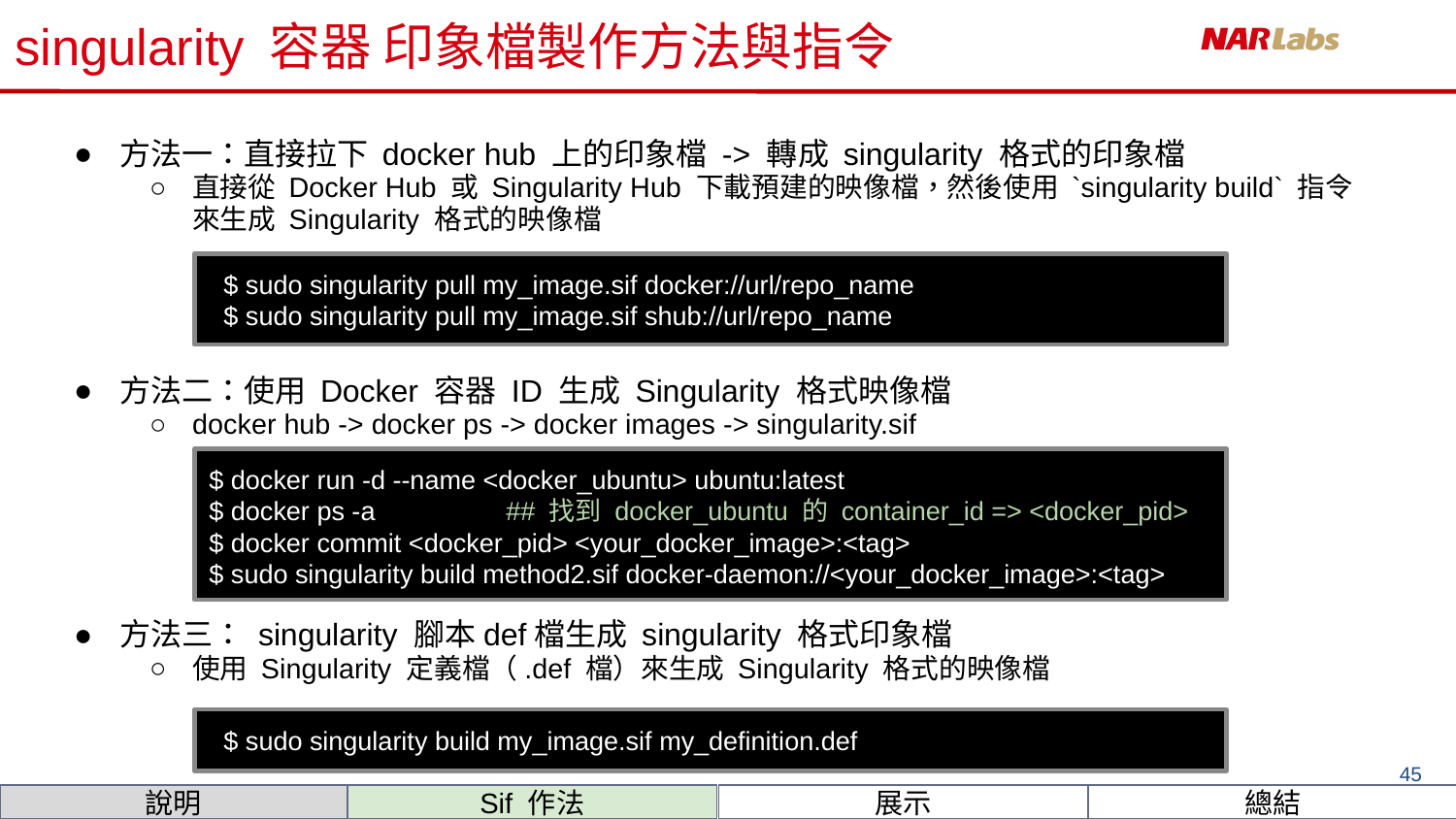

# singularity 容器 印象檔製作方法與指令
方法一：直接拉下 docker hub 上的印象檔 -> 轉成 singularity 格式的印象檔
直接從 Docker Hub 或 Singularity Hub 下載預建的映像檔，然後使用 `singularity build` 指令來生成 Singularity 格式的映像檔

方法二：使用 Docker 容器 ID 生成 Singularity 格式映像檔
docker hub -> docker ps -> docker images -> singularity.sif

方法三： singularity 腳本def檔生成 singularity 格式印象檔
使用 Singularity 定義檔（.def 檔）來生成 Singularity 格式的映像檔
  $ sudo singularity pull my_image.sif docker://url/repo_name
  $ sudo singularity pull my_image.sif shub://url/repo_name

$ docker run -d --name <docker_ubuntu> ubuntu:latest
$ docker ps -a                  ## 找到 docker_ubuntu 的 container_id => <docker_pid>
$ docker commit <docker_pid> <your_docker_image>:<tag>
$ sudo singularity build method2.sif docker-daemon://<your_docker_image>:<tag>

  $ sudo singularity build my_image.sif my_definition.def
45
展示
總結
說明
Sif 作法